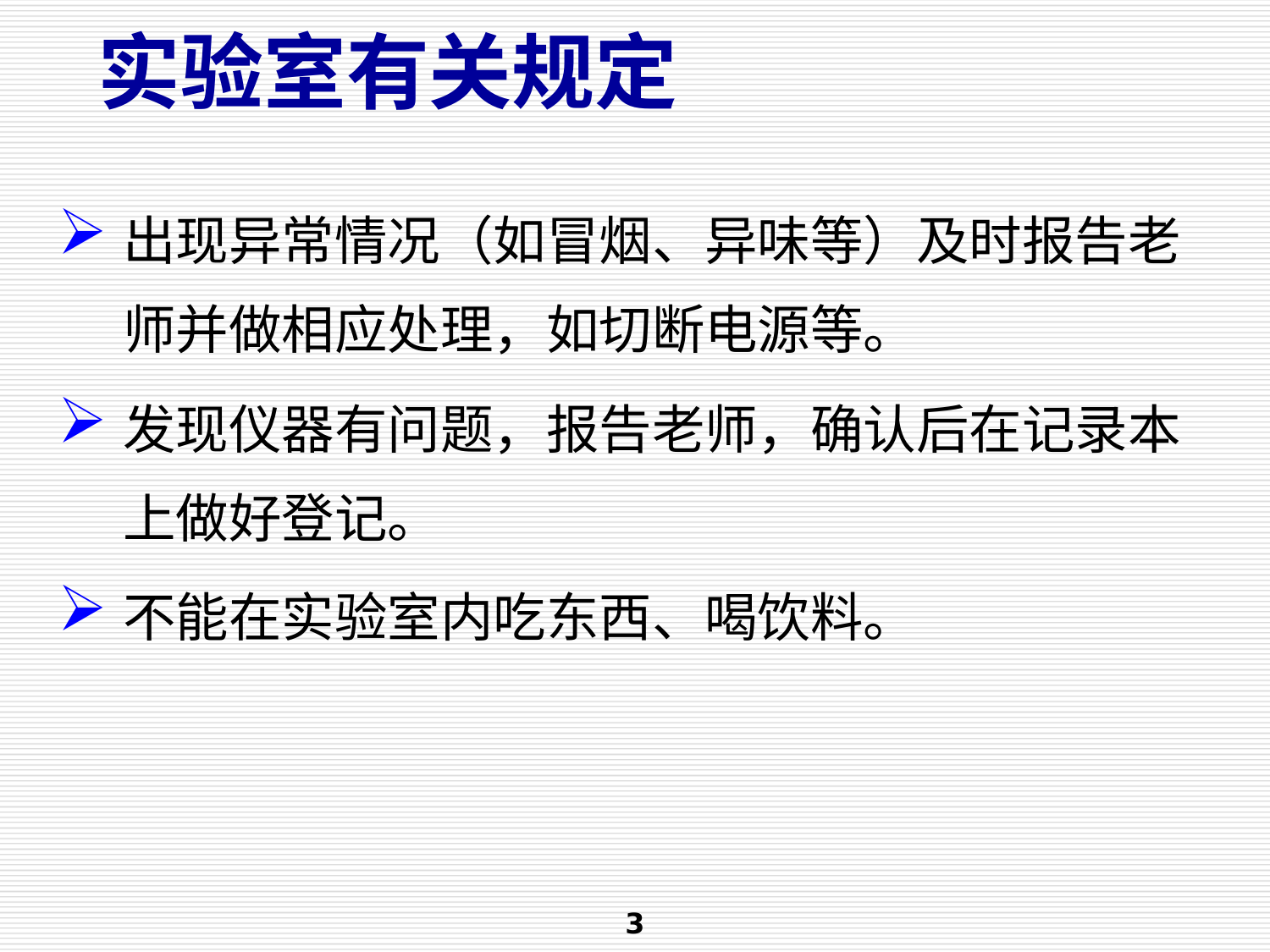

实验室有关规定
出现异常情况（如冒烟、异味等）及时报告老师并做相应处理，如切断电源等。
发现仪器有问题，报告老师，确认后在记录本上做好登记。
不能在实验室内吃东西、喝饮料。
3